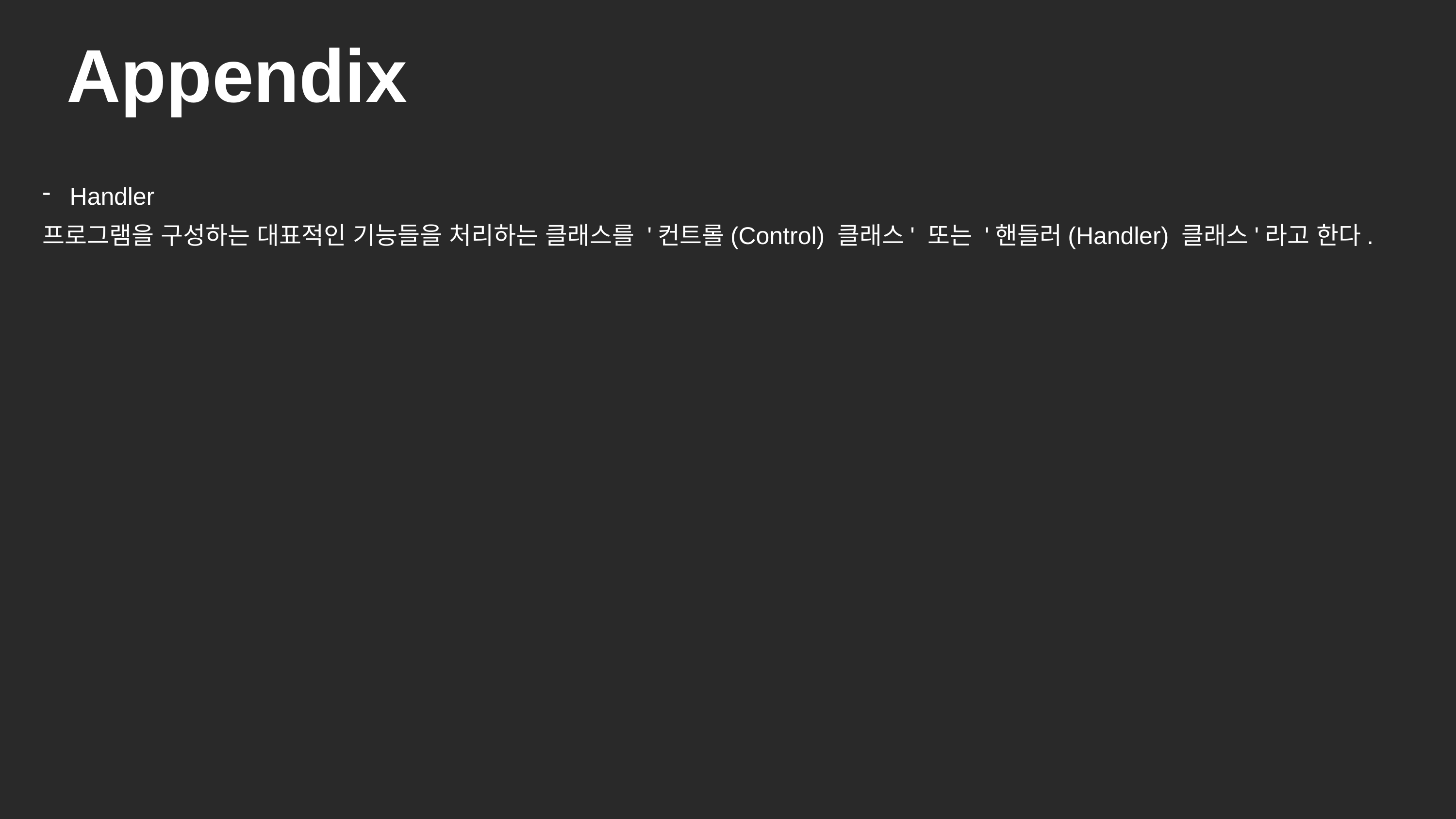

Appendix
Handler
프로그램을 구성하는 대표적인 기능들을 처리하는 클래스를 '컨트롤(Control) 클래스' 또는 '핸들러(Handler) 클래스'라고 한다.